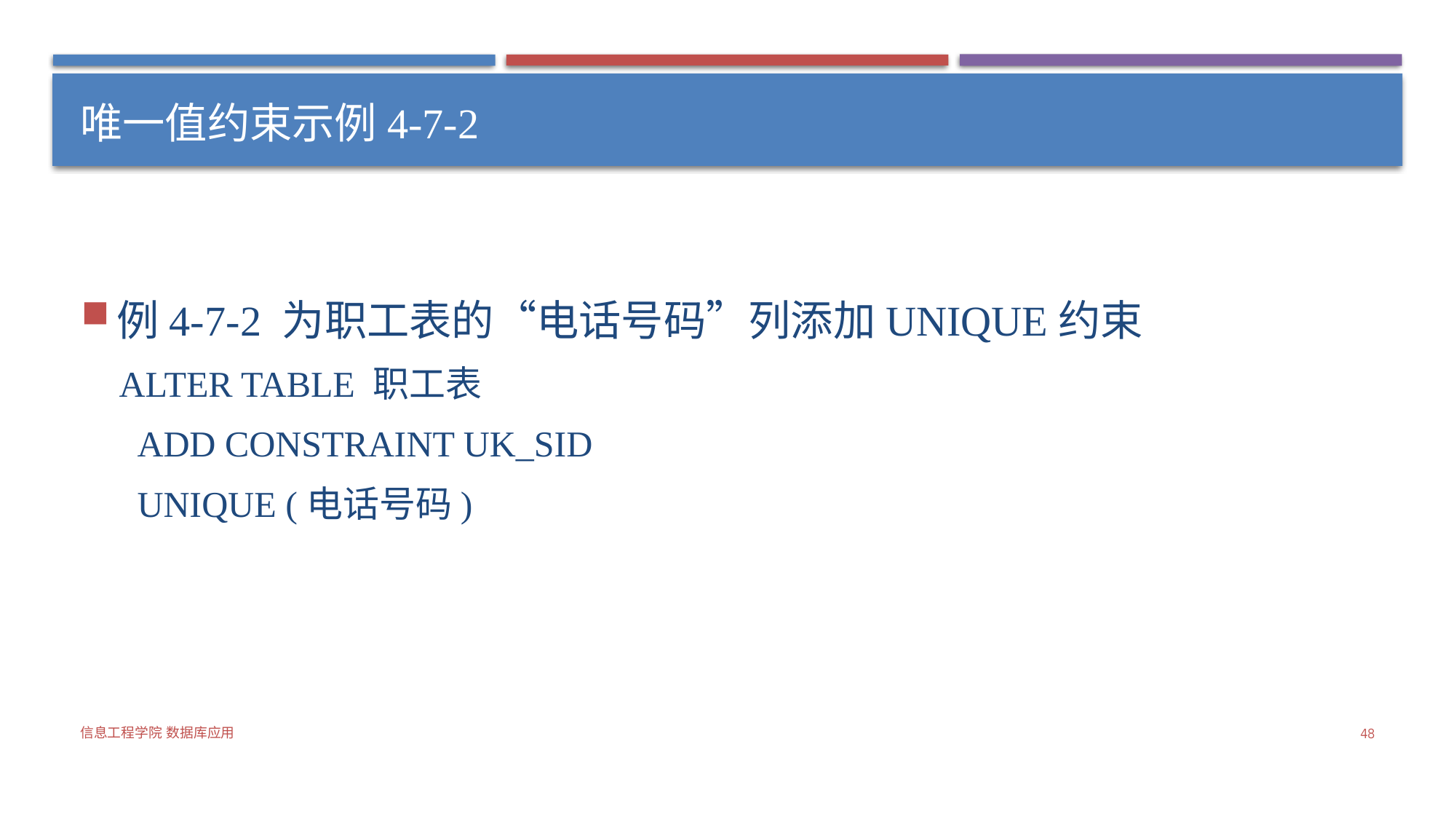

# 唯一值约束示例4-7-2
例4-7-2 为职工表的“电话号码”列添加UNIQUE约束
ALTER TABLE 职工表
  ADD CONSTRAINT UK_SID
  UNIQUE (电话号码)

信息工程学院 数据库应用
48